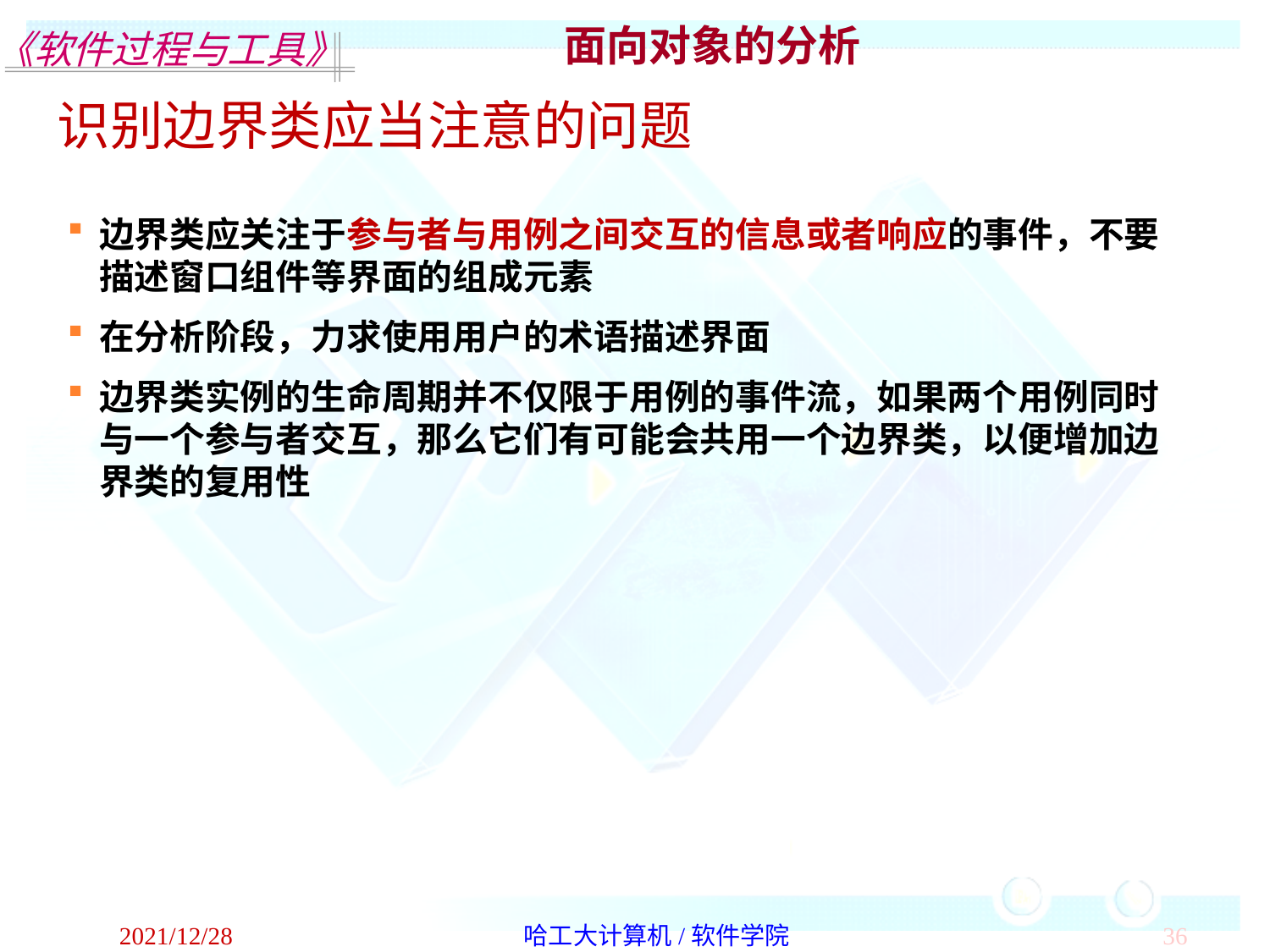

面向对象的分析
识别边界类应当注意的问题
边界类应关注于参与者与用例之间交互的信息或者响应的事件，不要描述窗口组件等界面的组成元素
在分析阶段，力求使用用户的术语描述界面
边界类实例的生命周期并不仅限于用例的事件流，如果两个用例同时与一个参与者交互，那么它们有可能会共用一个边界类，以便增加边界类的复用性